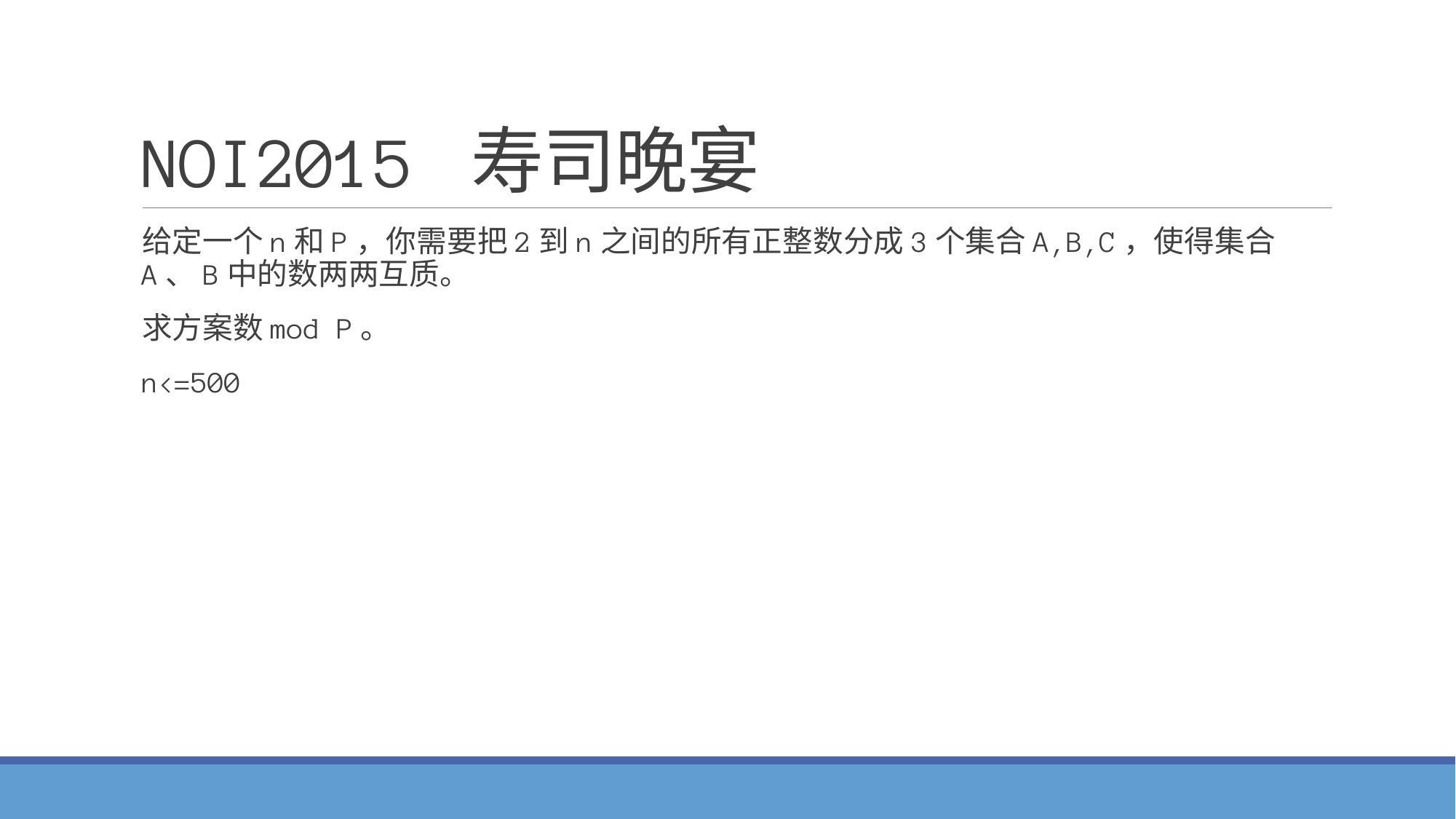

# NOI2015 寿司晚宴
给定一个n和P，你需要把2到n之间的所有正整数分成3个集合A,B,C，使得集合A、B中的数两两互质。
求方案数mod P。
n<=500